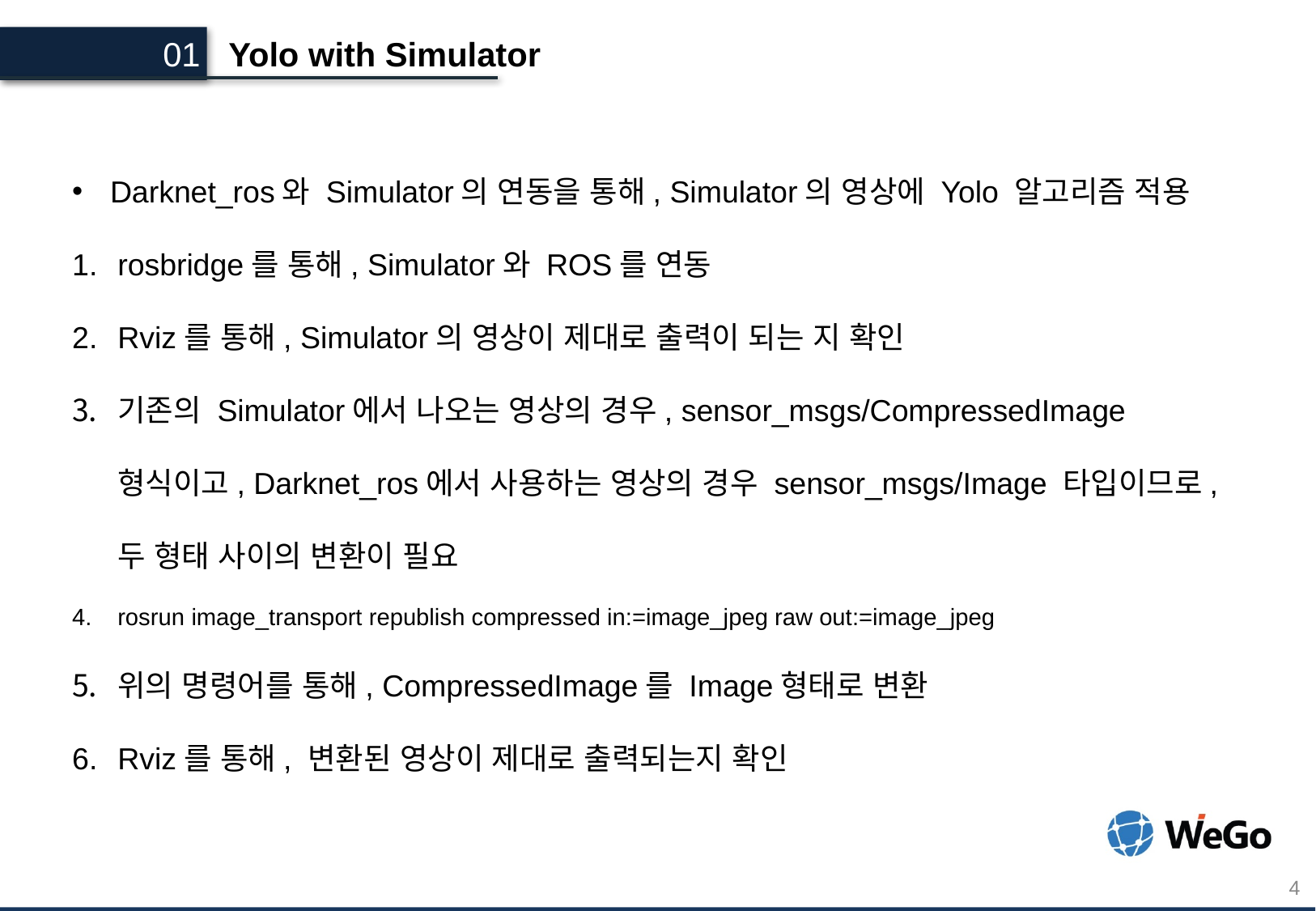

Yolo with Simulator

01.
Darknet_ros와 Simulator의 연동을 통해, Simulator의 영상에 Yolo 알고리즘 적용
rosbridge를 통해, Simulator와 ROS를 연동
Rviz를 통해, Simulator의 영상이 제대로 출력이 되는 지 확인
기존의 Simulator에서 나오는 영상의 경우, sensor_msgs/CompressedImage 형식이고, Darknet_ros에서 사용하는 영상의 경우 sensor_msgs/Image 타입이므로, 두 형태 사이의 변환이 필요
rosrun image_transport republish compressed in:=image_jpeg raw out:=image_jpeg
위의 명령어를 통해, CompressedImage를 Image형태로 변환
Rviz를 통해, 변환된 영상이 제대로 출력되는지 확인
4